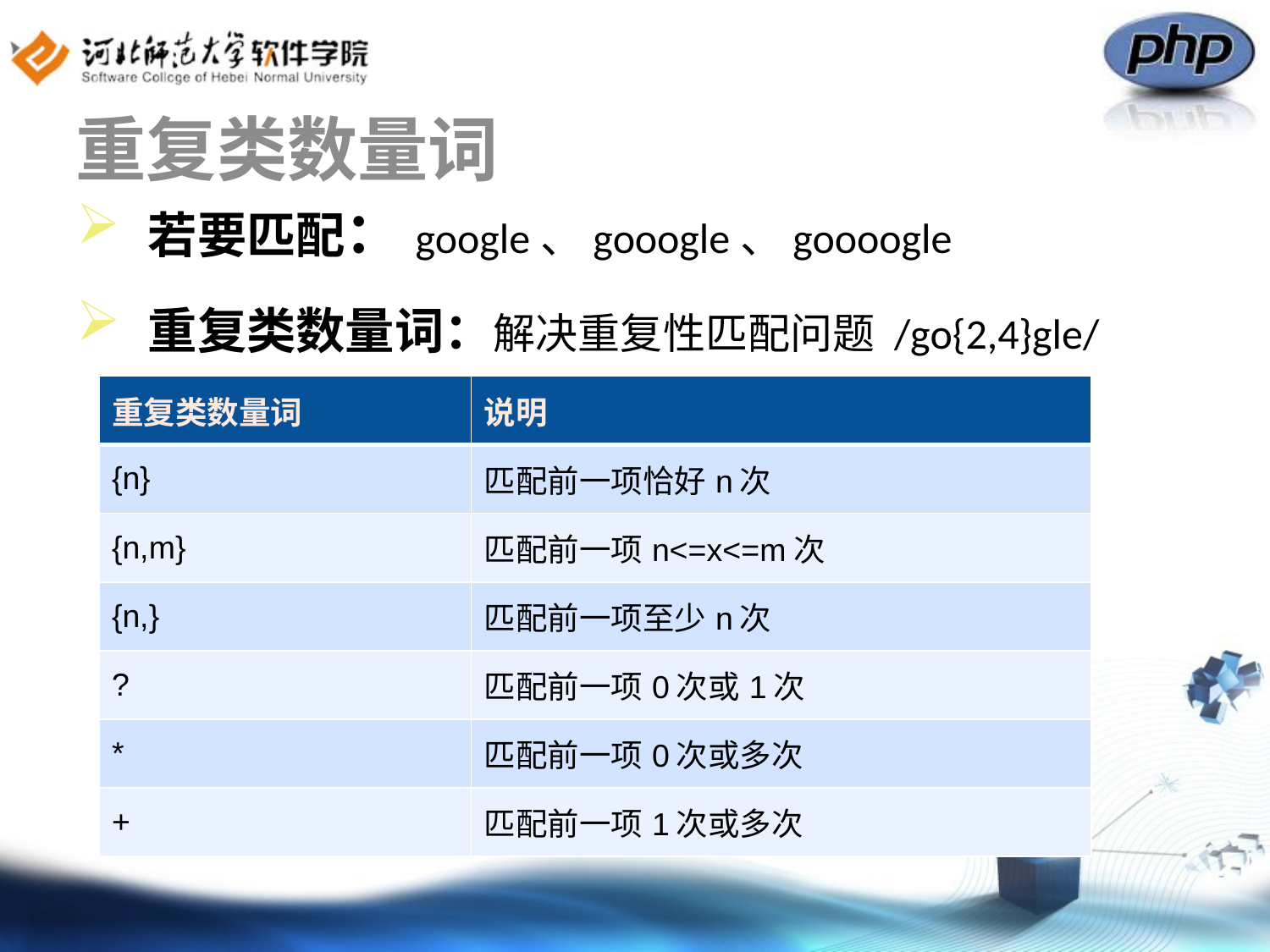

# 重复类数量词
 若要匹配：google、gooogle、goooogle
 重复类数量词：解决重复性匹配问题 /go{2,4}gle/
| 重复类数量词 | 说明 |
| --- | --- |
| {n} | 匹配前一项恰好n次 |
| {n,m} | 匹配前一项n<=x<=m次 |
| {n,} | 匹配前一项至少n次 |
| ? | 匹配前一项0次或1次 |
| \* | 匹配前一项0次或多次 |
| + | 匹配前一项1次或多次 |